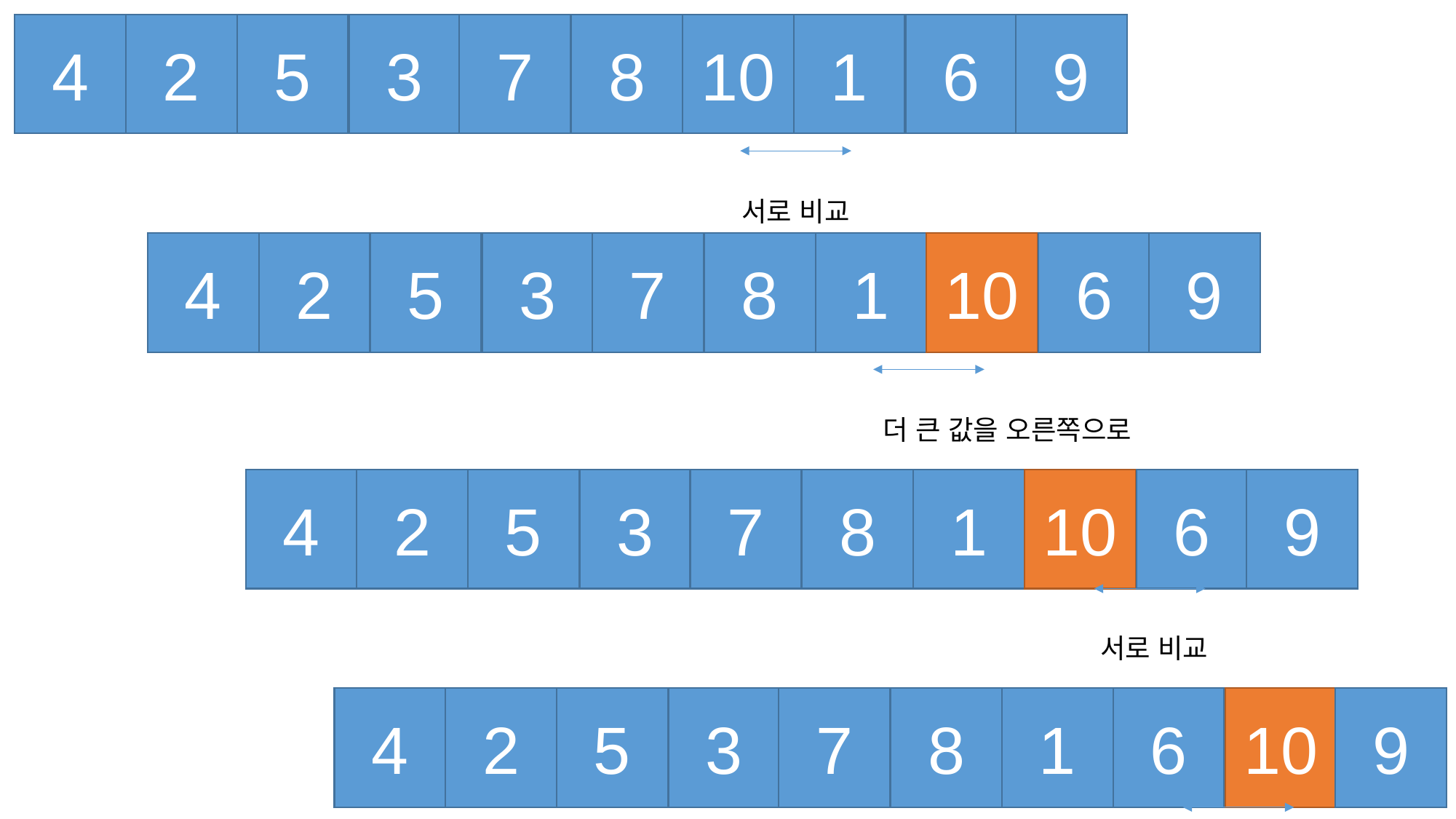

7
9
5
3
1
6
2
10
4
8
서로 비교
7
9
5
3
10
6
2
1
4
8
더 큰 값을 오른쪽으로
7
9
5
3
10
6
2
1
4
8
서로 비교
7
9
5
3
6
10
2
1
4
8
더 큰 값이 오른쪽으로